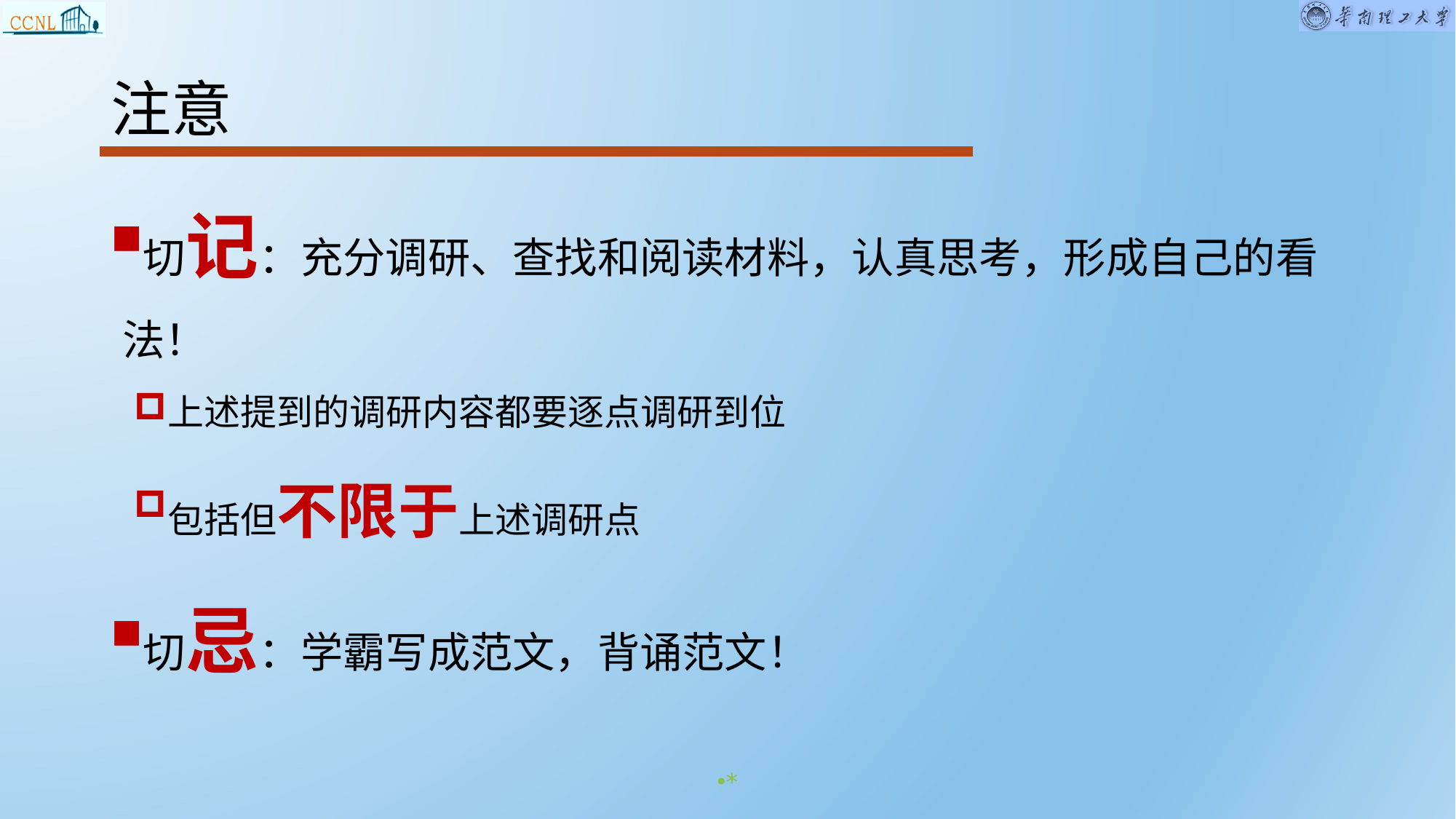

# 注意
切记：充分调研、查找和阅读材料，认真思考，形成自己的看法！
上述提到的调研内容都要逐点调研到位
包括但不限于上述调研点
切忌：学霸写成范文，背诵范文！
*